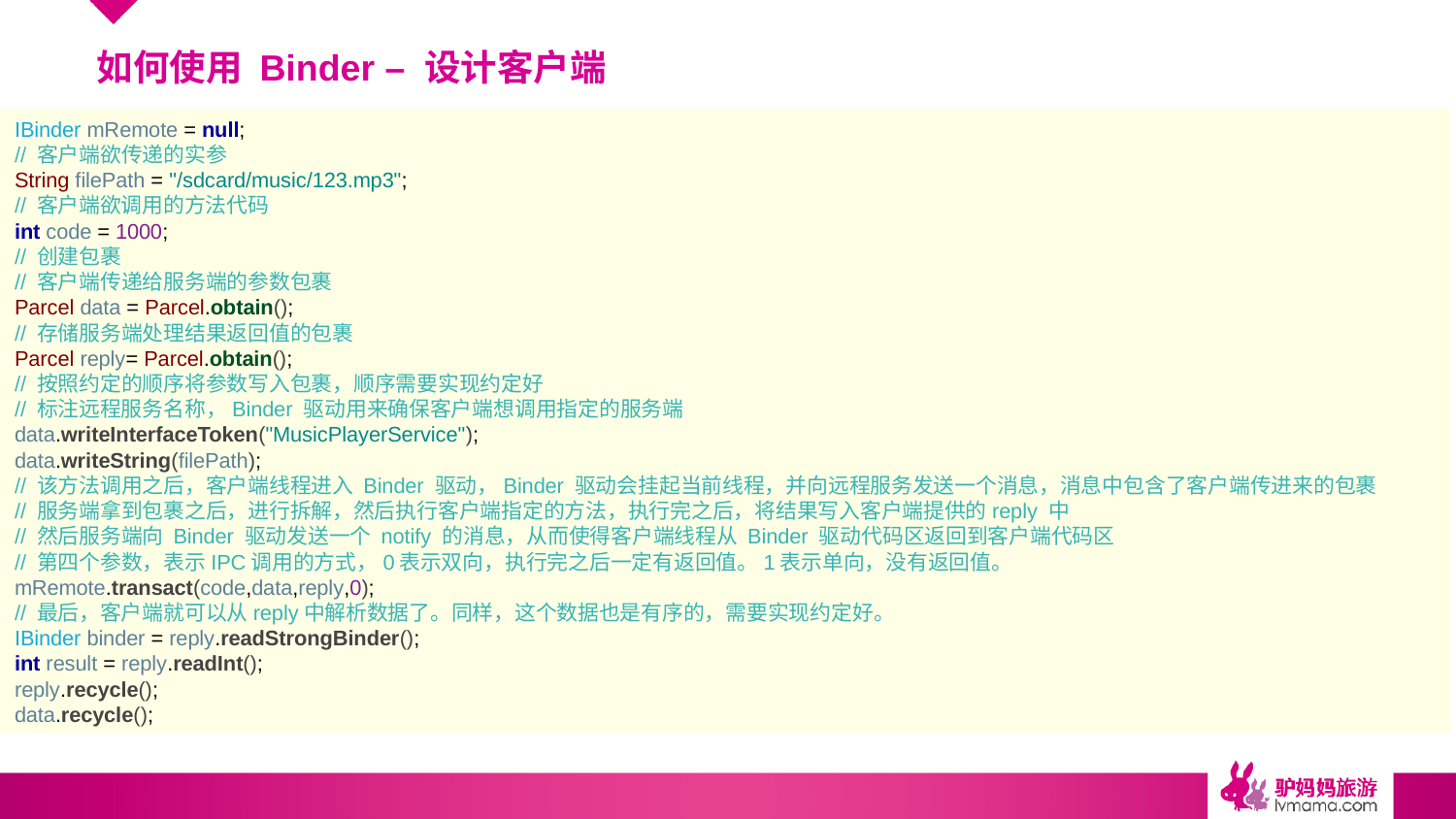

# 如何使用 Binder – 设计客户端
IBinder mRemote = null;
// 客户端欲传递的实参
String filePath = "/sdcard/music/123.mp3";
// 客户端欲调用的方法代码
int code = 1000;
// 创建包裹
// 客户端传递给服务端的参数包裹
Parcel data = Parcel.obtain();
// 存储服务端处理结果返回值的包裹
Parcel reply= Parcel.obtain();
// 按照约定的顺序将参数写入包裹，顺序需要实现约定好
// 标注远程服务名称，Binder 驱动用来确保客户端想调用指定的服务端
data.writeInterfaceToken("MusicPlayerService");
data.writeString(filePath);
// 该方法调用之后，客户端线程进入 Binder 驱动，Binder 驱动会挂起当前线程，并向远程服务发送一个消息，消息中包含了客户端传进来的包裹
// 服务端拿到包裹之后，进行拆解，然后执行客户端指定的方法，执行完之后，将结果写入客户端提供的reply 中
// 然后服务端向 Binder 驱动发送一个 notify 的消息，从而使得客户端线程从 Binder 驱动代码区返回到客户端代码区
// 第四个参数，表示IPC调用的方式，0表示双向，执行完之后一定有返回值。1表示单向，没有返回值。
mRemote.transact(code,data,reply,0);
// 最后，客户端就可以从reply中解析数据了。同样，这个数据也是有序的，需要实现约定好。
IBinder binder = reply.readStrongBinder();
int result = reply.readInt();
reply.recycle();
data.recycle();